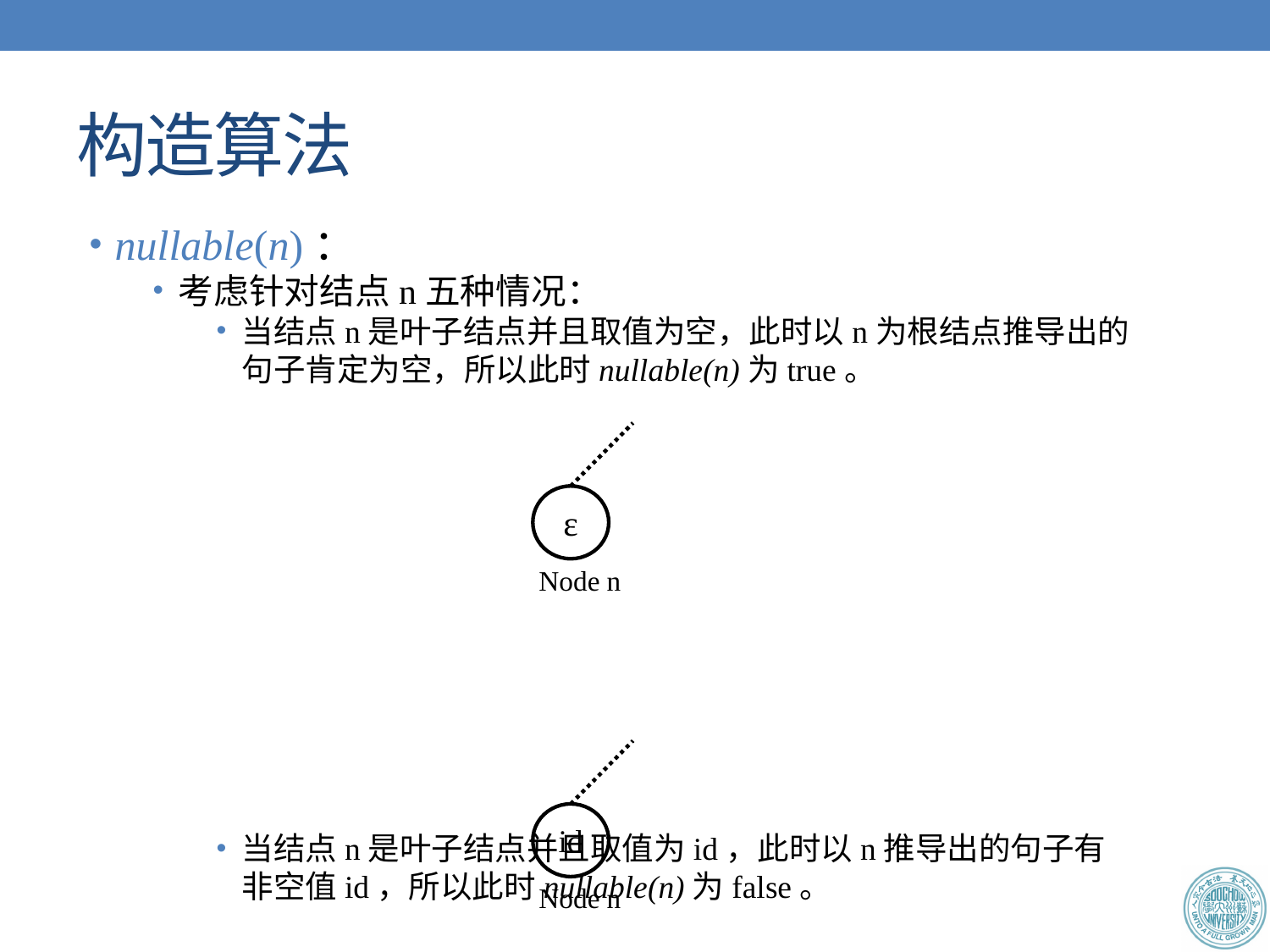

# 构造算法
nullable(n)：
考虑针对结点n五种情况：
当结点n是叶子结点并且取值为空，此时以n为根结点推导出的句子肯定为空，所以此时nullable(n)为true。

当结点n是叶子结点并且取值为id，此时以n推导出的句子有非空值id，所以此时nullable(n)为false。
ε
Node n
id
Node n